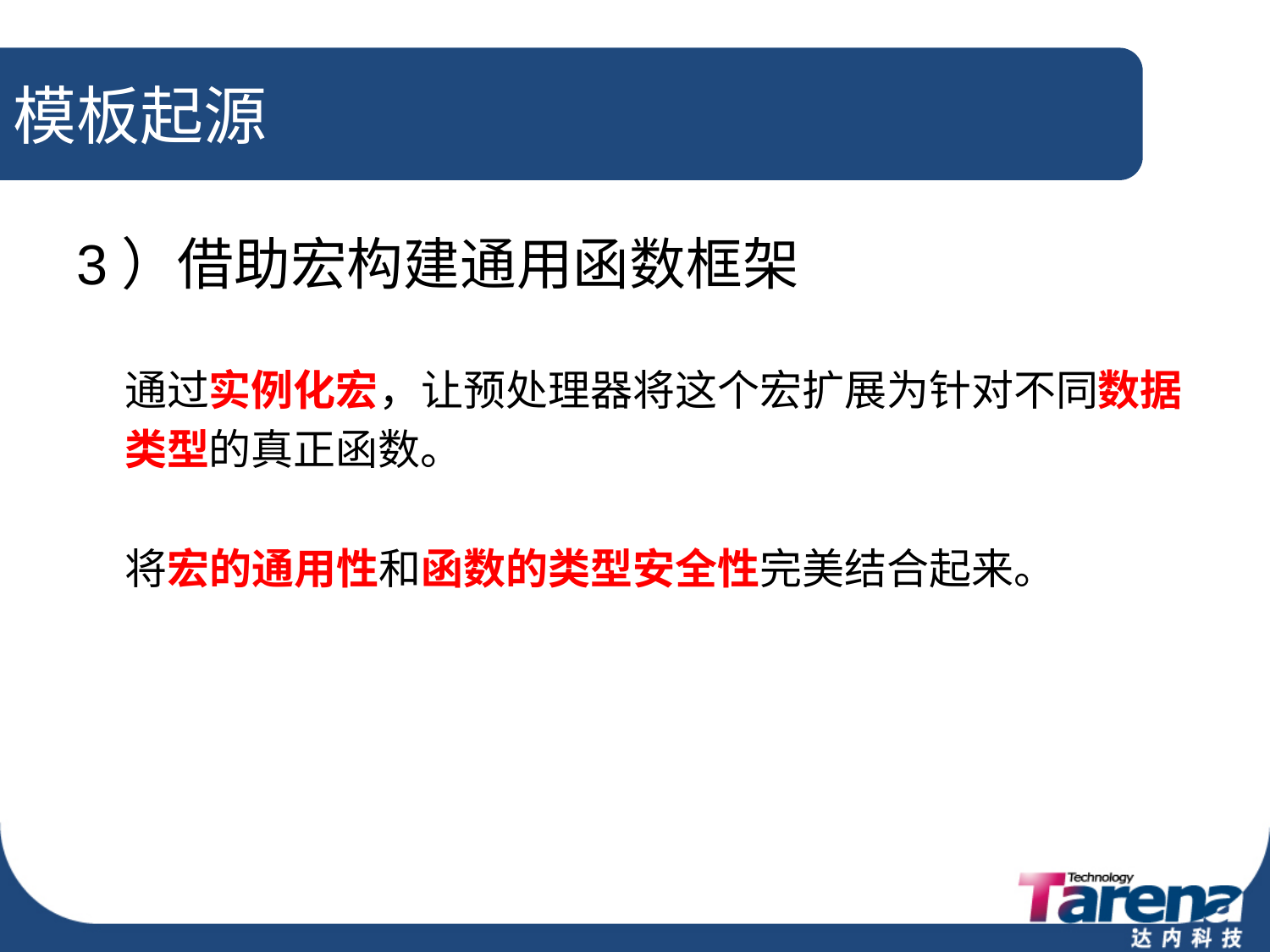

# 模板起源
3）借助宏构建通用函数框架

    通过实例化宏，让预处理器将这个宏扩展为针对不同数据
    类型的真正函数。

    将宏的通用性和函数的类型安全性完美结合起来。